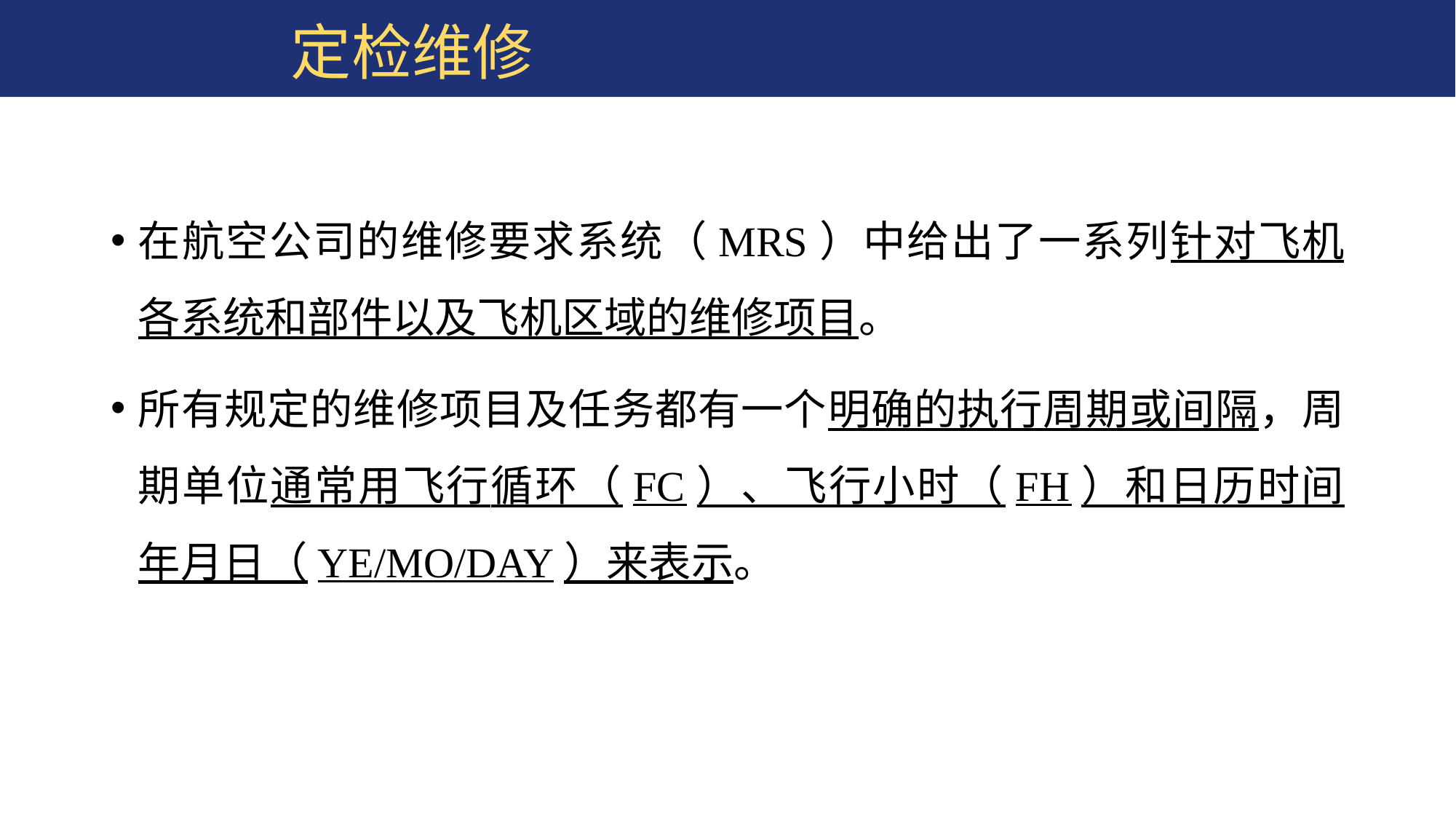

定检维修
在航空公司的维修要求系统（MRS）中给出了一系列针对飞机各系统和部件以及飞机区域的维修项目。
所有规定的维修项目及任务都有一个明确的执行周期或间隔，周期单位通常用飞行循环（FC）、飞行小时（FH）和日历时间年月日（YE/MO/DAY）来表示。